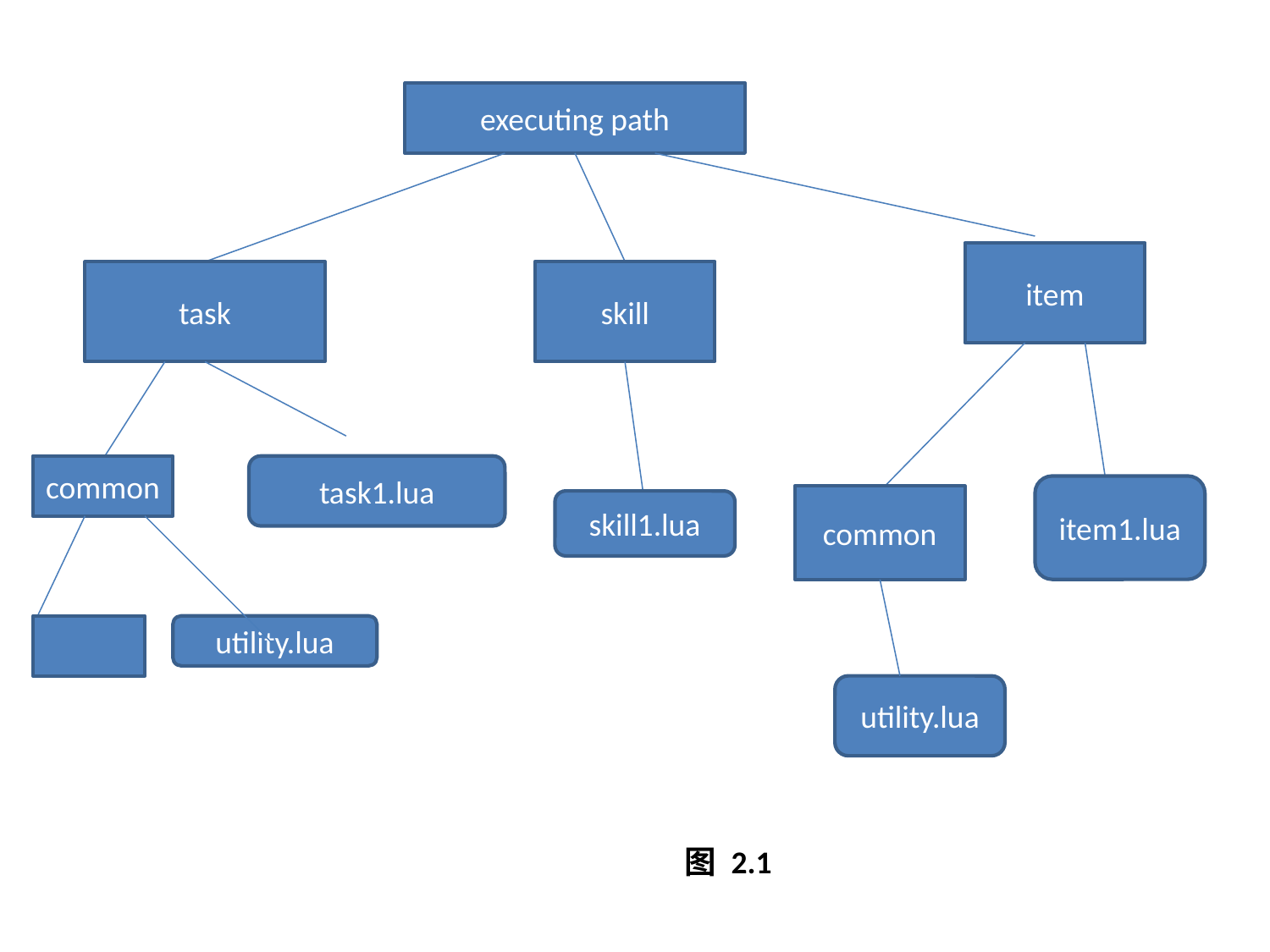

executing path
item
skill
task
common
task1.lua
item1.lua
common
skill1.lua

utility.lua
utility.lua
                  图 2.1